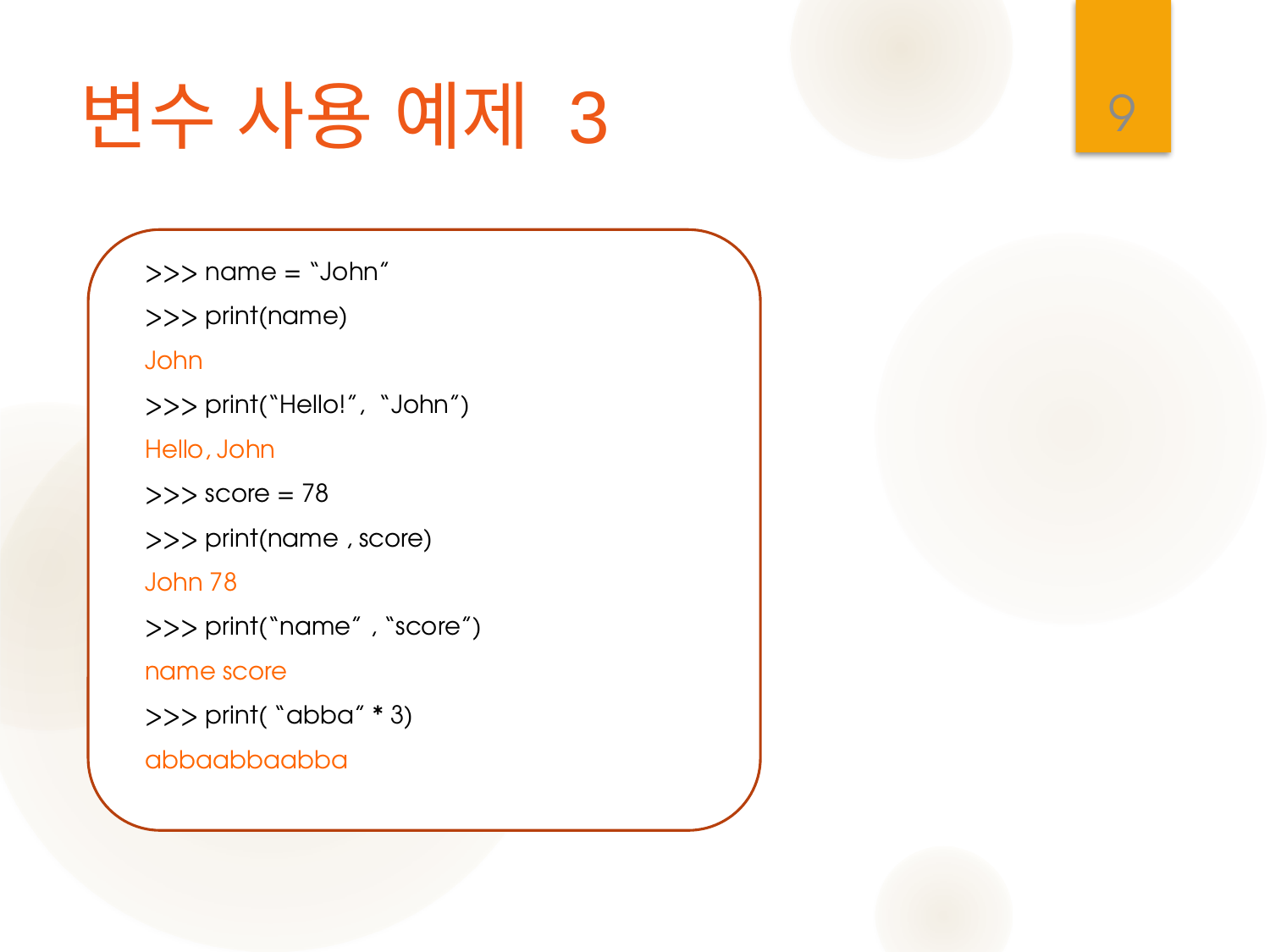

9
# 변수 사용 예제 3

>>> name = “John”
>>> print(name)
John
>>> print(“Hello!”,  “John”)
Hello, John
>>> score = 78
>>> print(name , score)
John 78
>>> print(“name” , “score”)
name score
>>> print( “abba” * 3)
abbaabbaabba